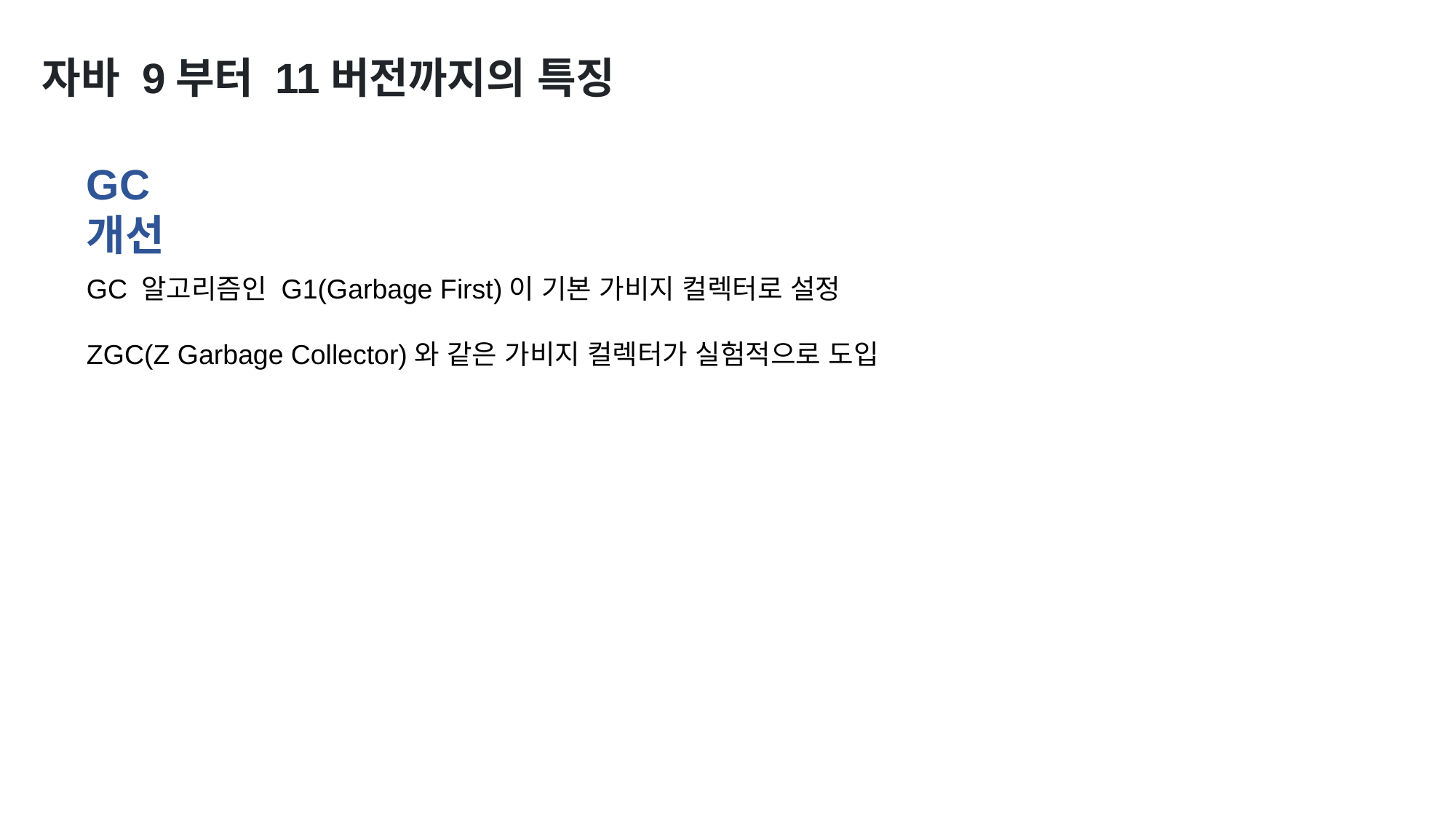

자바 9부터 11버전까지의 특징
GC 개선
GC 알고리즘인 G1(Garbage First)이 기본 가비지 컬렉터로 설정

ZGC(Z Garbage Collector)와 같은 가비지 컬렉터가 실험적으로 도입